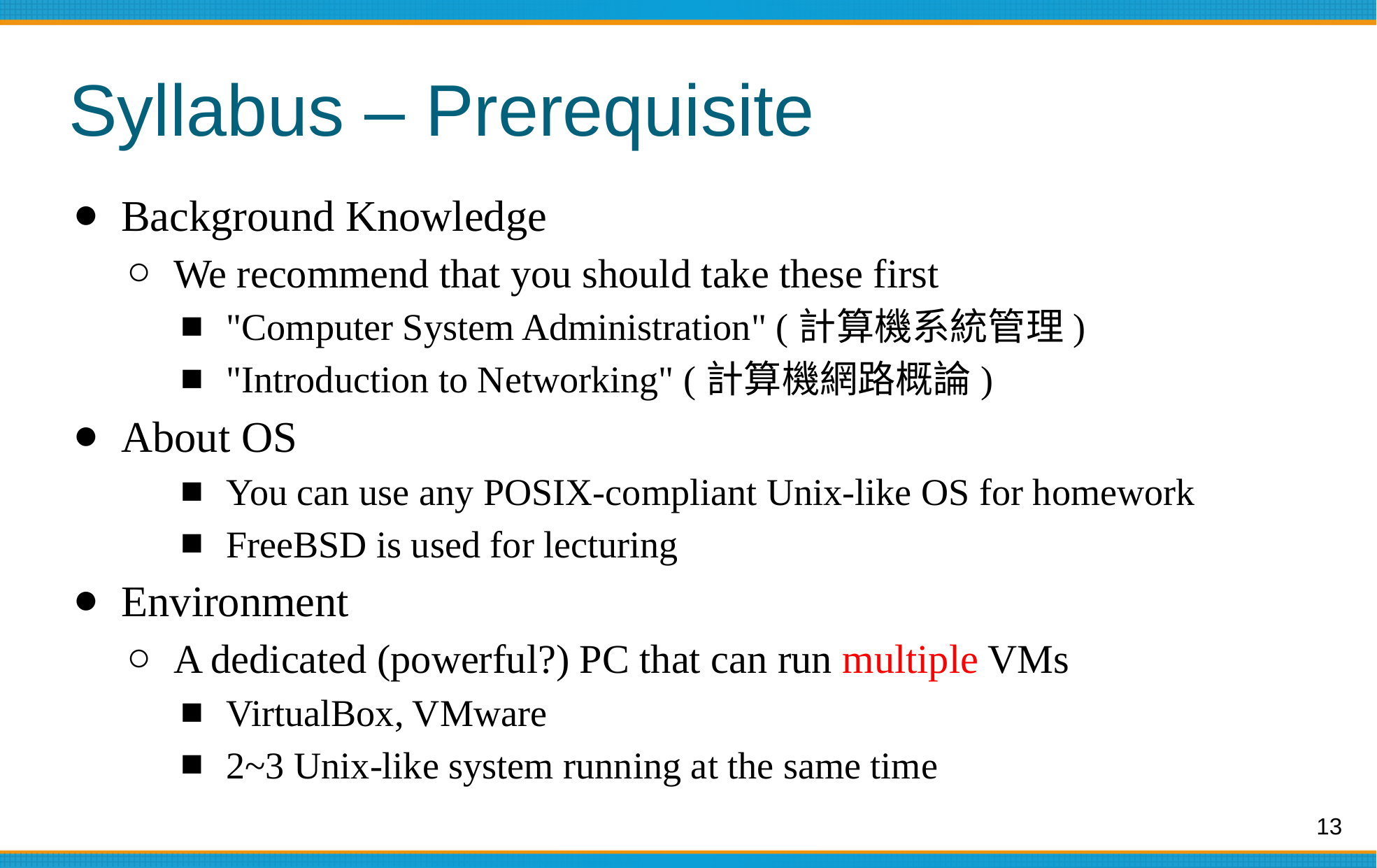

# Syllabus – Prerequisite
Background Knowledge
We recommend that you should take these first
"Computer System Administration" (計算機系統管理)
"Introduction to Networking" (計算機網路概論)
About OS
You can use any POSIX-compliant Unix-like OS for homework
FreeBSD is used for lecturing
Environment
A dedicated (powerful?) PC that can run multiple VMs
VirtualBox, VMware
2~3 Unix-like system running at the same time

13